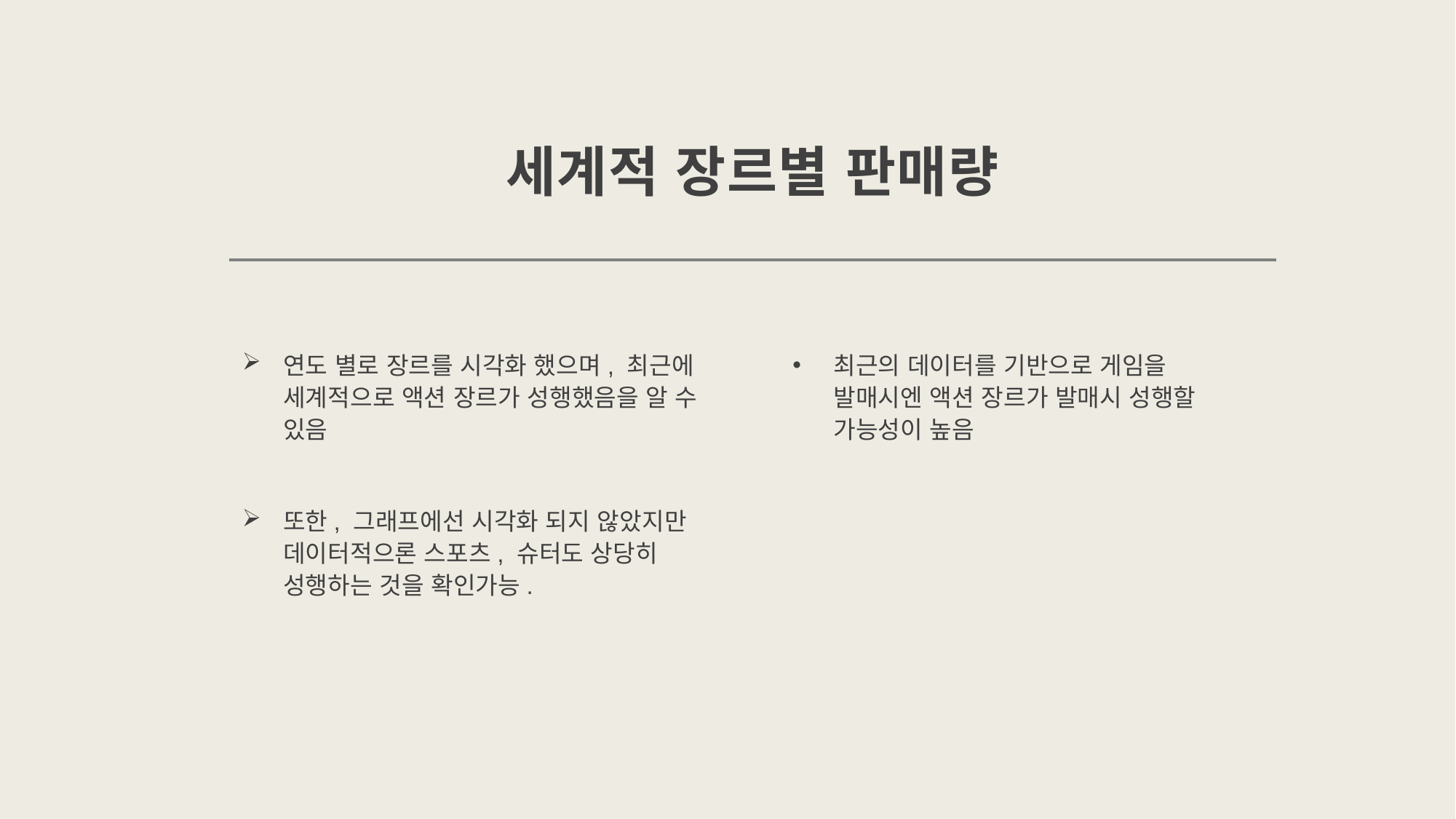

# 세계적 장르별 판매량

연도 별로 장르를 시각화 했으며, 최근에 세계적으로 액션 장르가 성행했음을 알 수 있음

또한, 그래프에선 시각화 되지 않았지만 데이터적으론 스포츠, 슈터도 상당히 성행하는 것을 확인가능.

최근의 데이터를 기반으로 게임을 발매시엔 액션 장르가 발매시 성행할 가능성이 높음